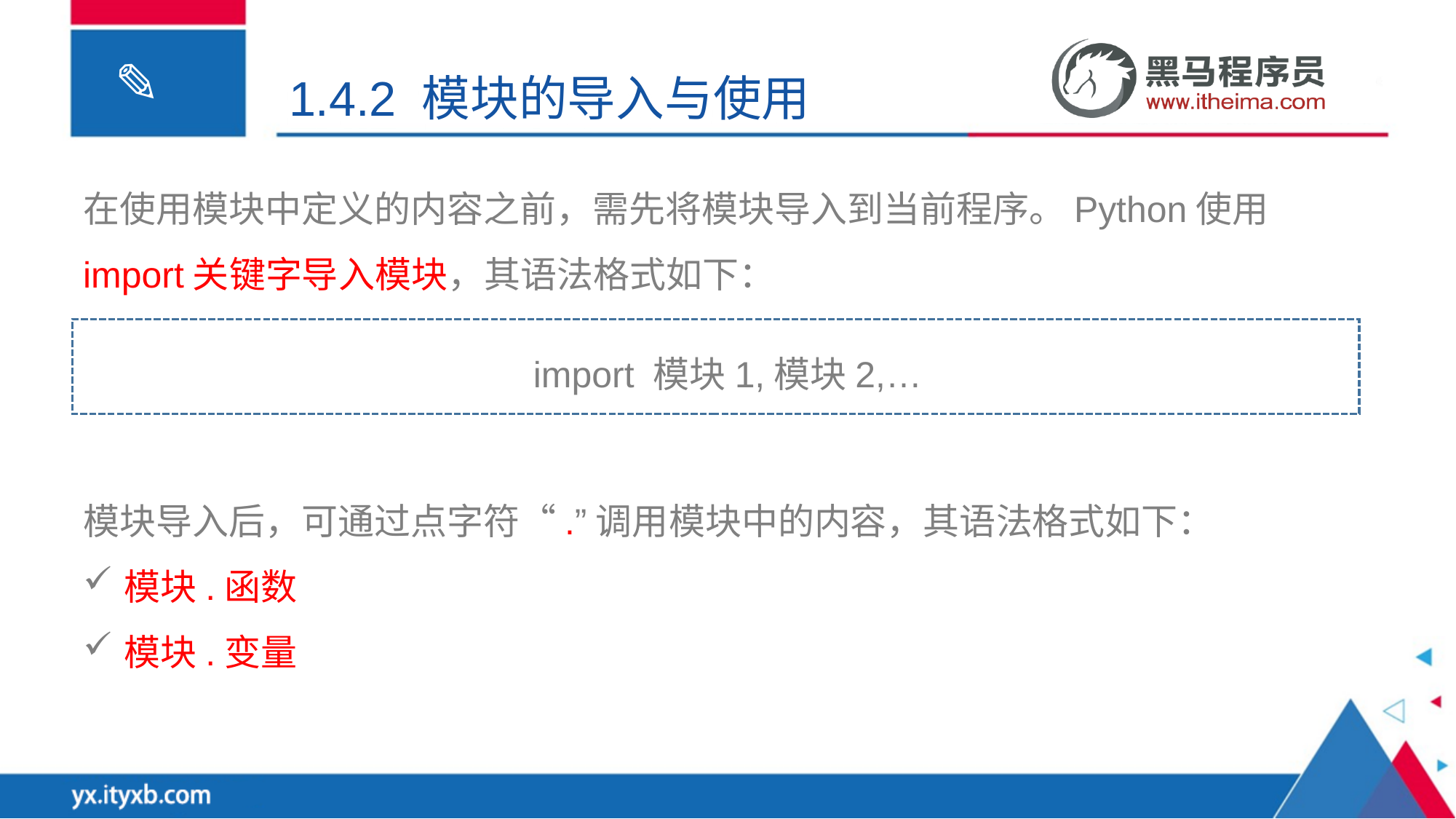

1.4.2 模块的导入与使用
在使用模块中定义的内容之前，需先将模块导入到当前程序。Python使用import关键字导入模块，其语法格式如下：

import 模块1,模块2,…
模块导入后，可通过点字符“.”调用模块中的内容，其语法格式如下：
模块.函数
模块.变量